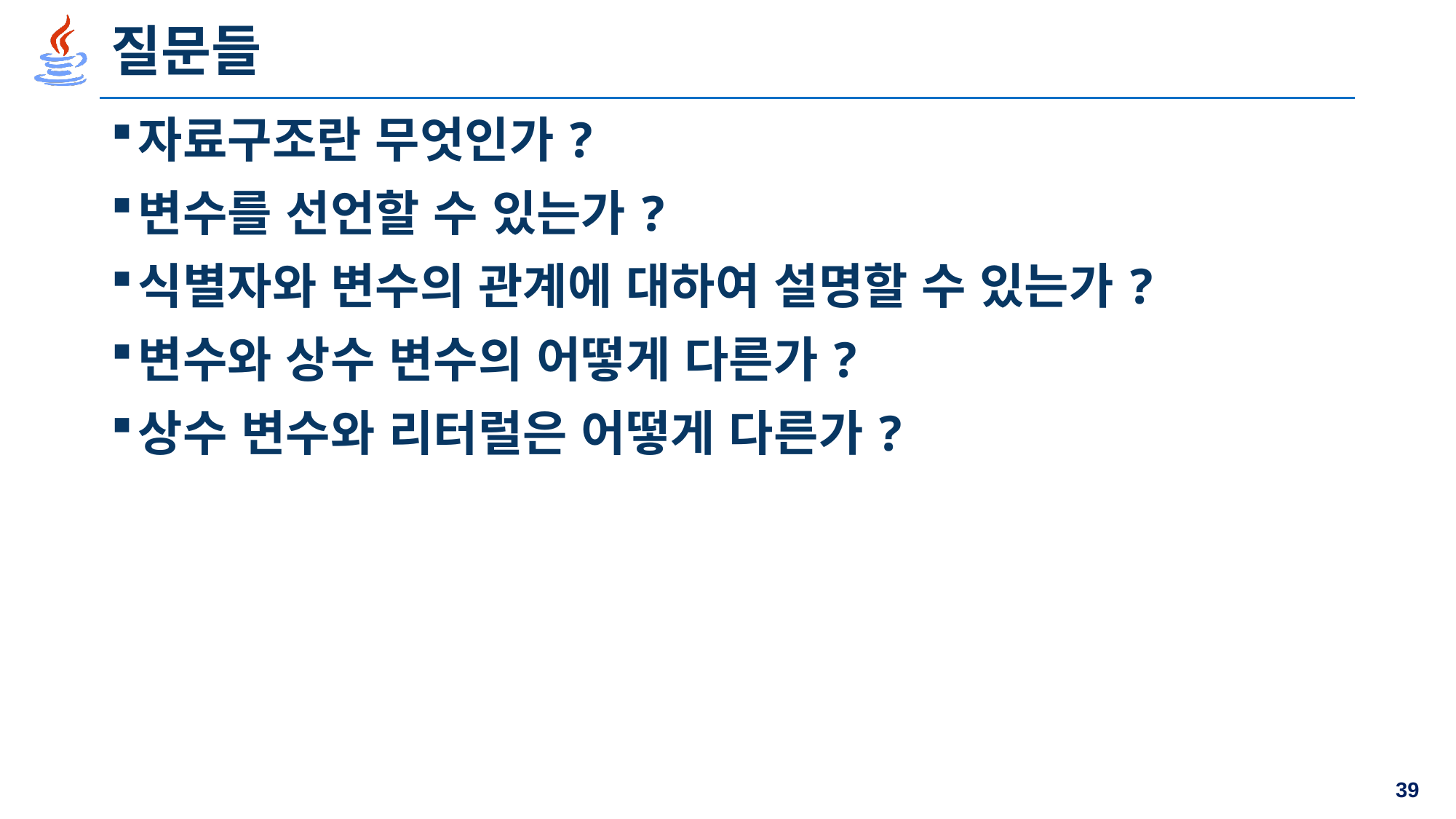

# 질문들
자료구조란 무엇인가?
변수를 선언할 수 있는가?
식별자와 변수의 관계에 대하여 설명할 수 있는가?
변수와 상수 변수의 어떻게 다른가?
상수 변수와 리터럴은 어떻게 다른가?
39